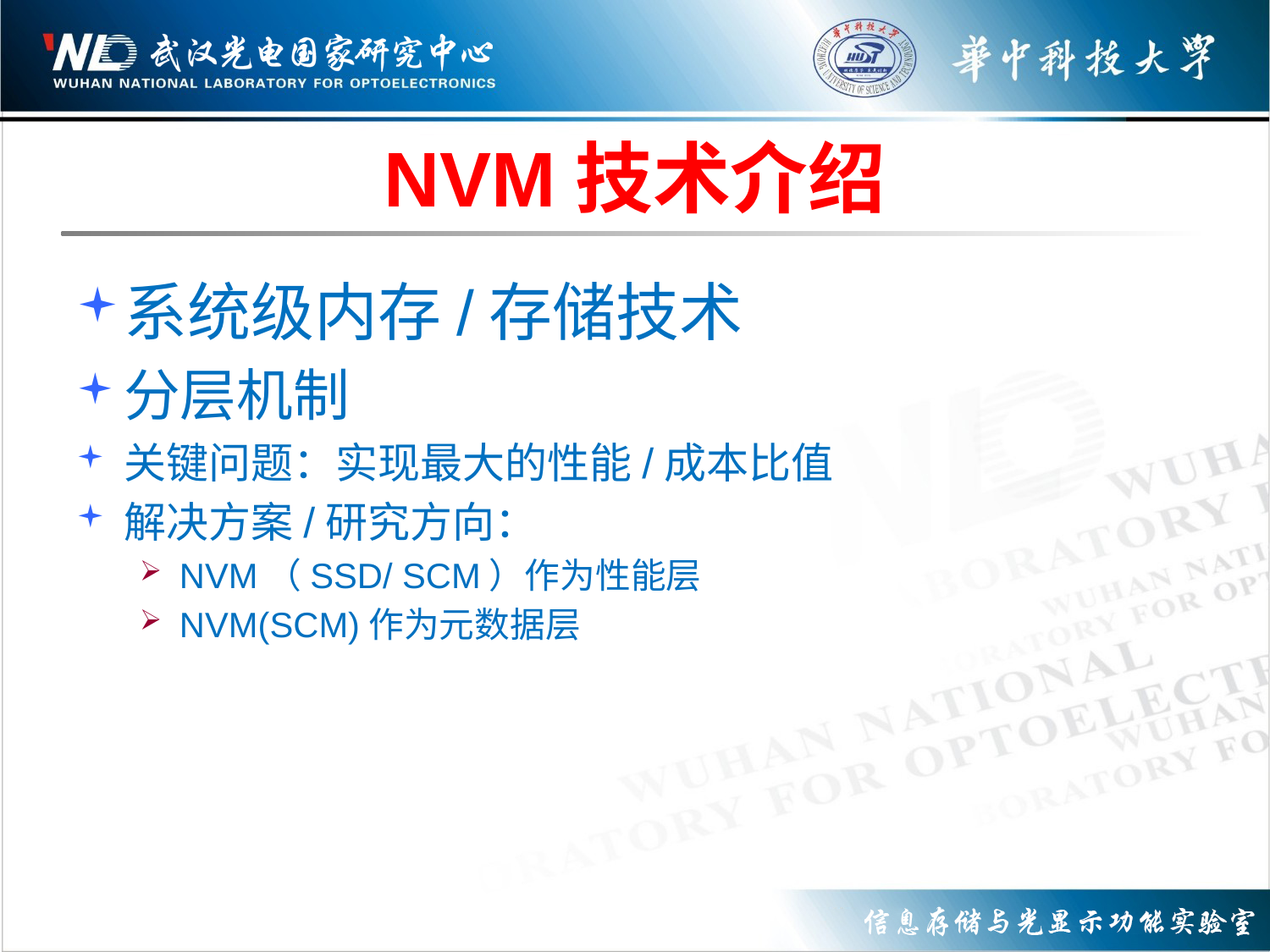

# NVM技术介绍
系统级内存/存储技术
分层机制
关键问题：实现最大的性能/成本比值
解决方案/研究方向：
NVM（SSD/ SCM）作为性能层
NVM(SCM)作为元数据层